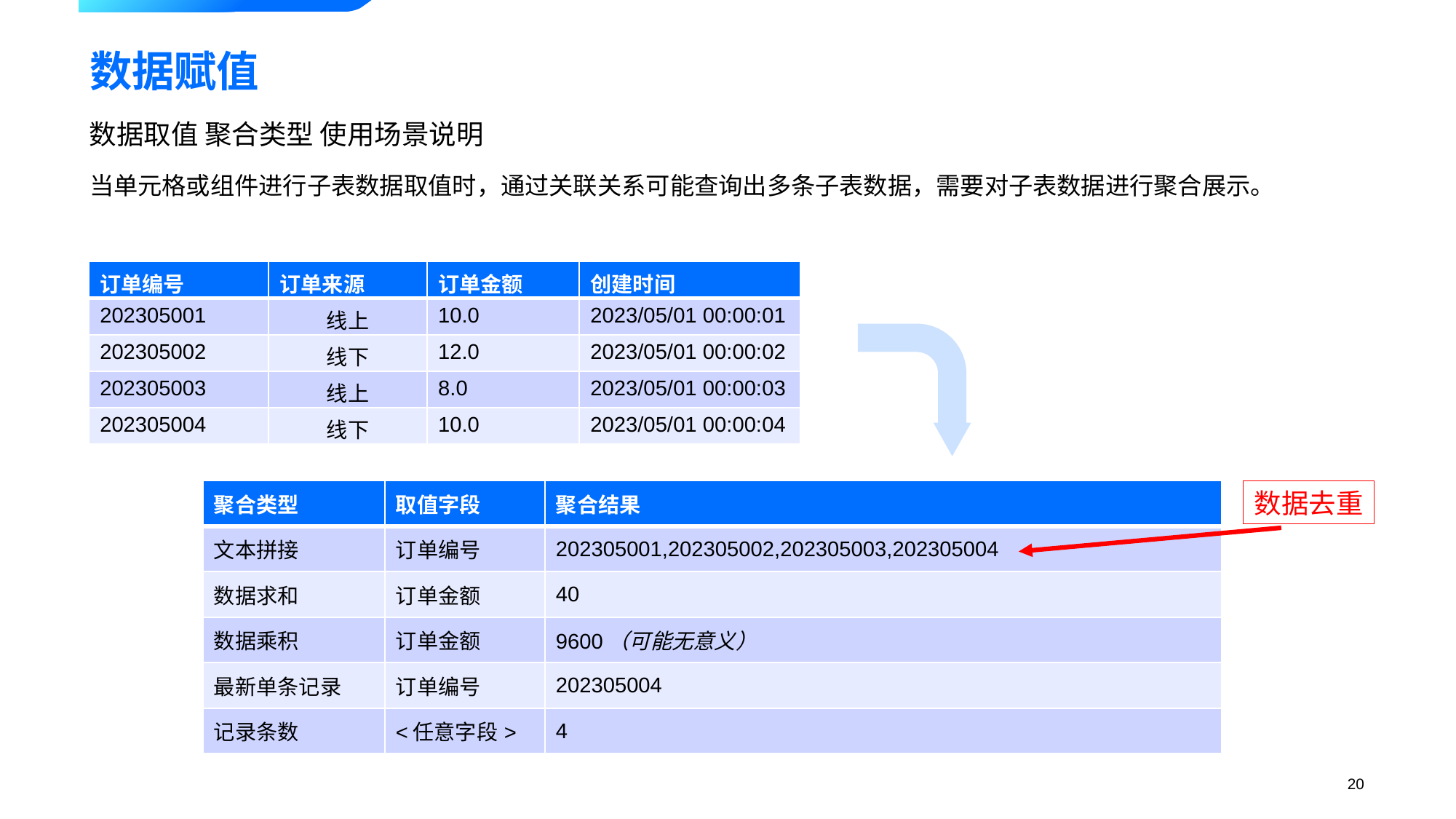

数据赋值
数据取值 聚合类型 使用场景说明
当单元格或组件进行子表数据取值时，通过关联关系可能查询出多条子表数据，需要对子表数据进行聚合展示。
| 订单编号 | 订单来源 | 订单金额 | 创建时间 |
| --- | --- | --- | --- |
| 202305001 | 线上 | 10.0 | 2023/05/01 00:00:01 |
| 202305002 | 线下 | 12.0 | 2023/05/01 00:00:02 |
| 202305003 | 线上 | 8.0 | 2023/05/01 00:00:03 |
| 202305004 | 线下 | 10.0 | 2023/05/01 00:00:04 |

| 聚合类型 | 取值字段 | 聚合结果 |
| --- | --- | --- |
| 文本拼接 | 订单编号 | 202305001,202305002,202305003,202305004 |
| 数据求和 | 订单金额 | 40 |
| 数据乘积 | 订单金额 | 9600（可能无意义） |
| 最新单条记录 | 订单编号 | 202305004 |
| 记录条数 | <任意字段> | 4 |
数据去重
20